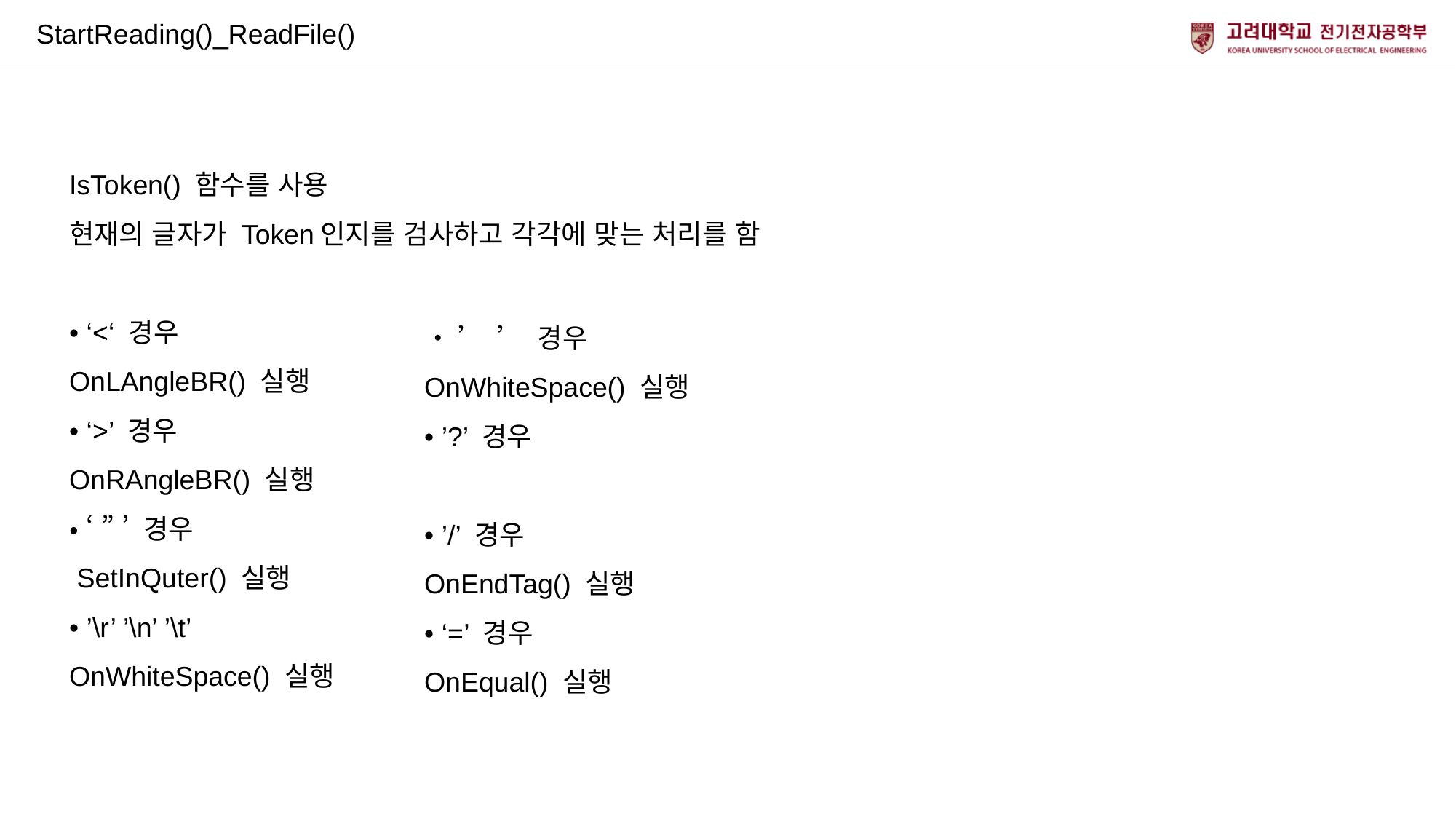

StartReading()_ReadFile()
IsToken() 함수를 사용
현재의 글자가 Token인지를 검사하고 각각에 맞는 처리를 함

• ‘<‘ 경우
OnLAngleBR() 실행
• ‘>’ 경우
OnRAngleBR() 실행
• ‘ ” ’ 경우
 SetInQuter() 실행
• ’\r’ ’\n’ ’\t’
OnWhiteSpace() 실행

• ’  ’ 경우
OnWhiteSpace() 실행
• ’?’ 경우

• ’/’ 경우
OnEndTag() 실행
• ‘=’ 경우
OnEqual() 실행